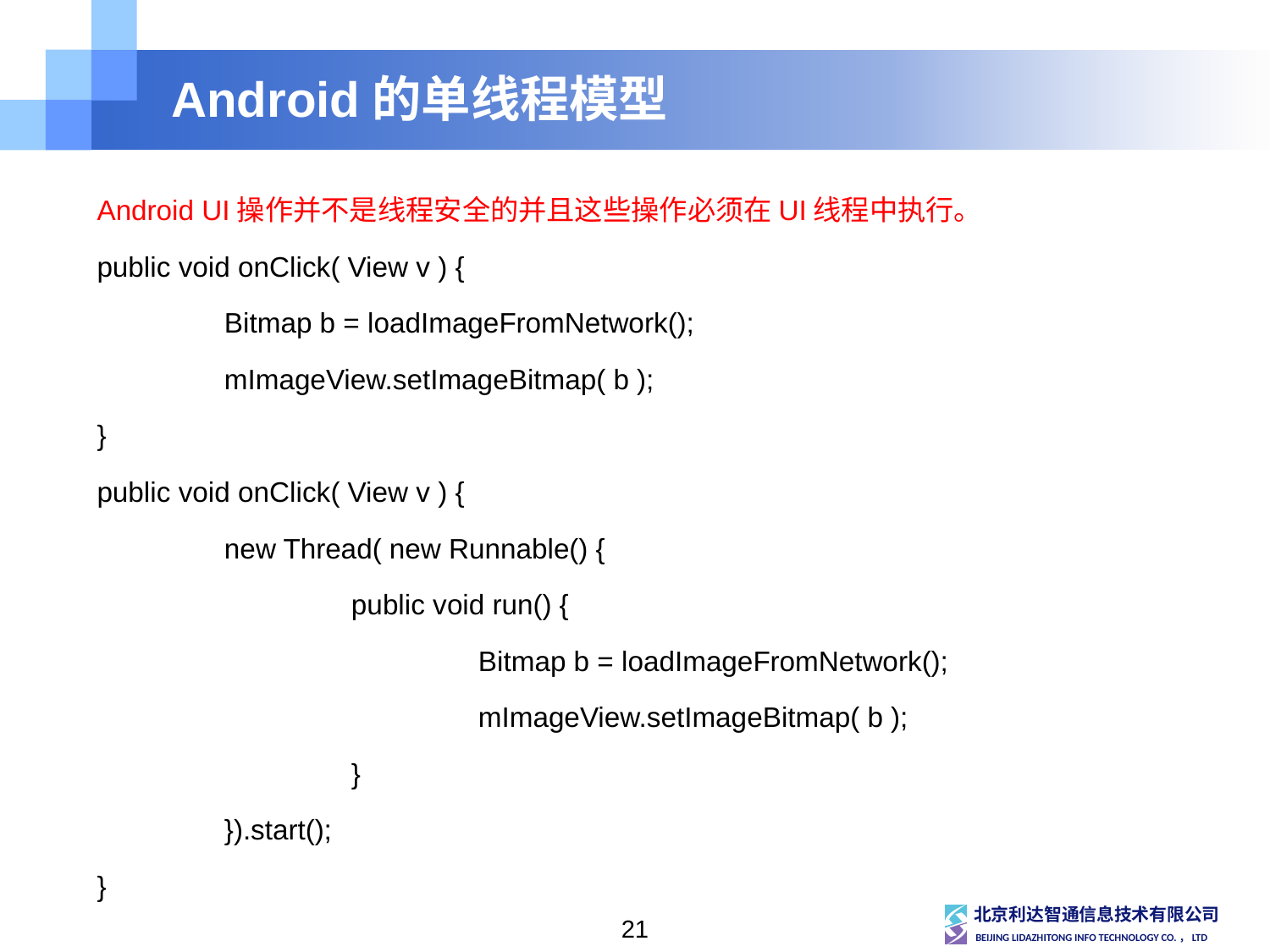

# Android的单线程模型
Android UI操作并不是线程安全的并且这些操作必须在UI线程中执行。
public void onClick( View v ) {
		Bitmap b = loadImageFromNetwork();
		mImageView.setImageBitmap( b );
}
public void onClick( View v ) {
		new Thread( new Runnable() {
			public void run() {
				Bitmap b = loadImageFromNetwork();
				mImageView.setImageBitmap( b );
			}
		}).start();
}

21